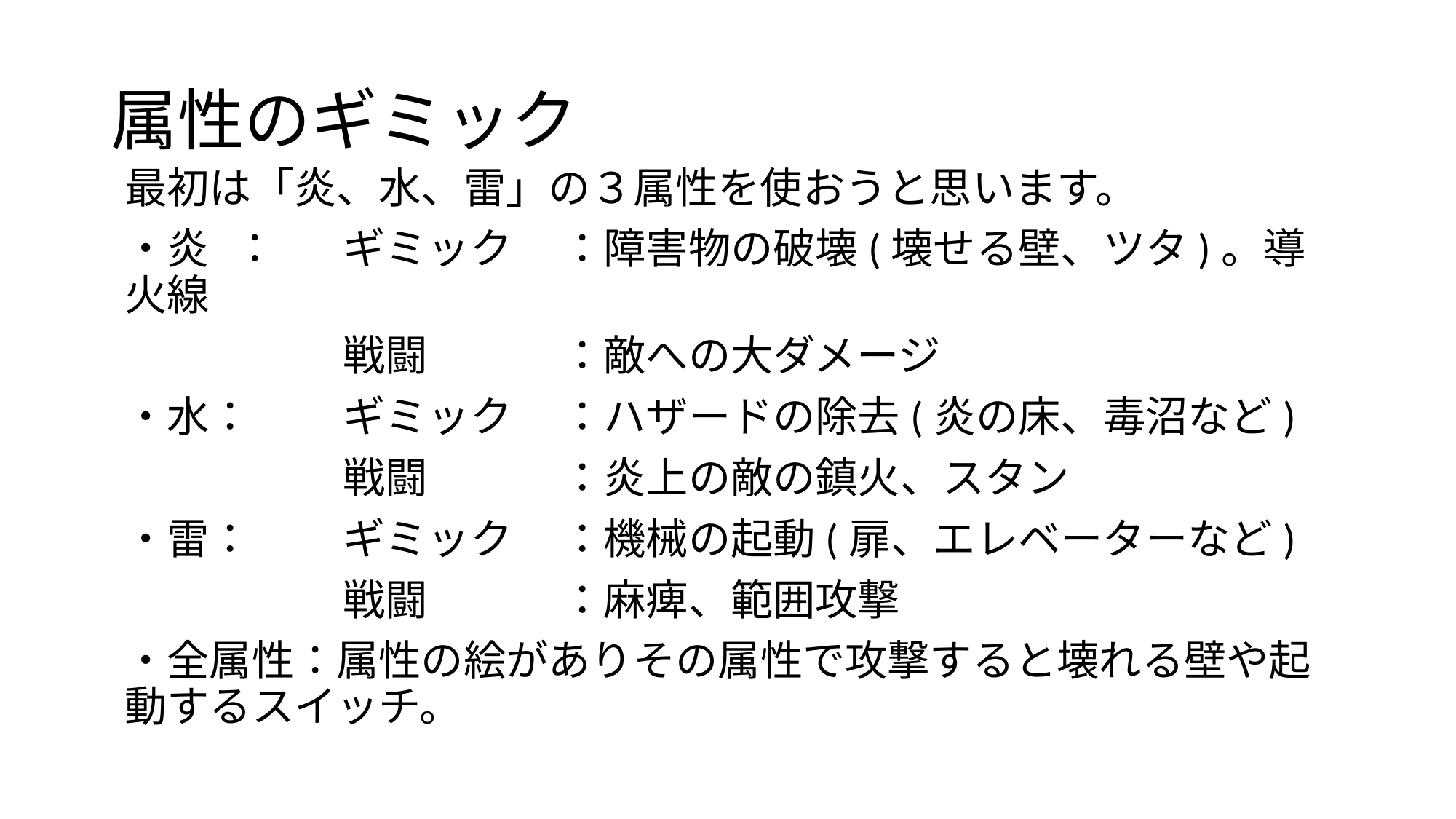

# 属性のギミック
最初は「炎、水、雷」の３属性を使おうと思います。
・炎	：	ギミック	：障害物の破壊(壊せる壁、ツタ)。導火線
		戦闘		：敵への大ダメージ
・水：	ギミック	：ハザードの除去(炎の床、毒沼など)
		戦闘		：炎上の敵の鎮火、スタン
・雷：	ギミック	：機械の起動(扉、エレベーターなど)
		戦闘		：麻痺、範囲攻撃
・全属性：属性の絵がありその属性で攻撃すると壊れる壁や起動するスイッチ。